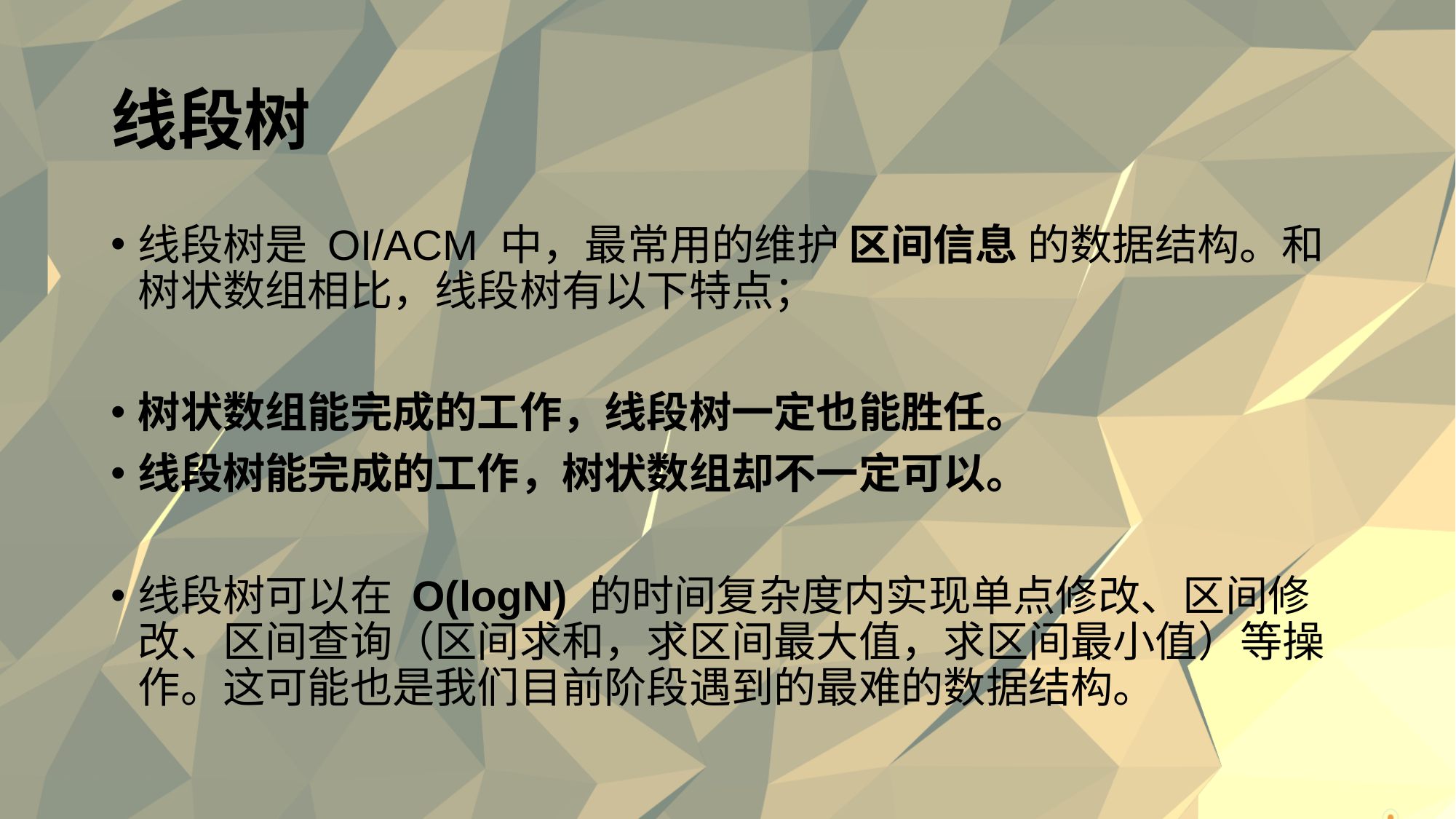

# 线段树
线段树是 OI/ACM 中，最常用的维护 区间信息 的数据结构。和树状数组相比，线段树有以下特点；

树状数组能完成的工作，线段树一定也能胜任。
线段树能完成的工作，树状数组却不一定可以。

线段树可以在 O(logN) 的时间复杂度内实现单点修改、区间修改、区间查询（区间求和，求区间最大值，求区间最小值）等操作。这可能也是我们目前阶段遇到的最难的数据结构。